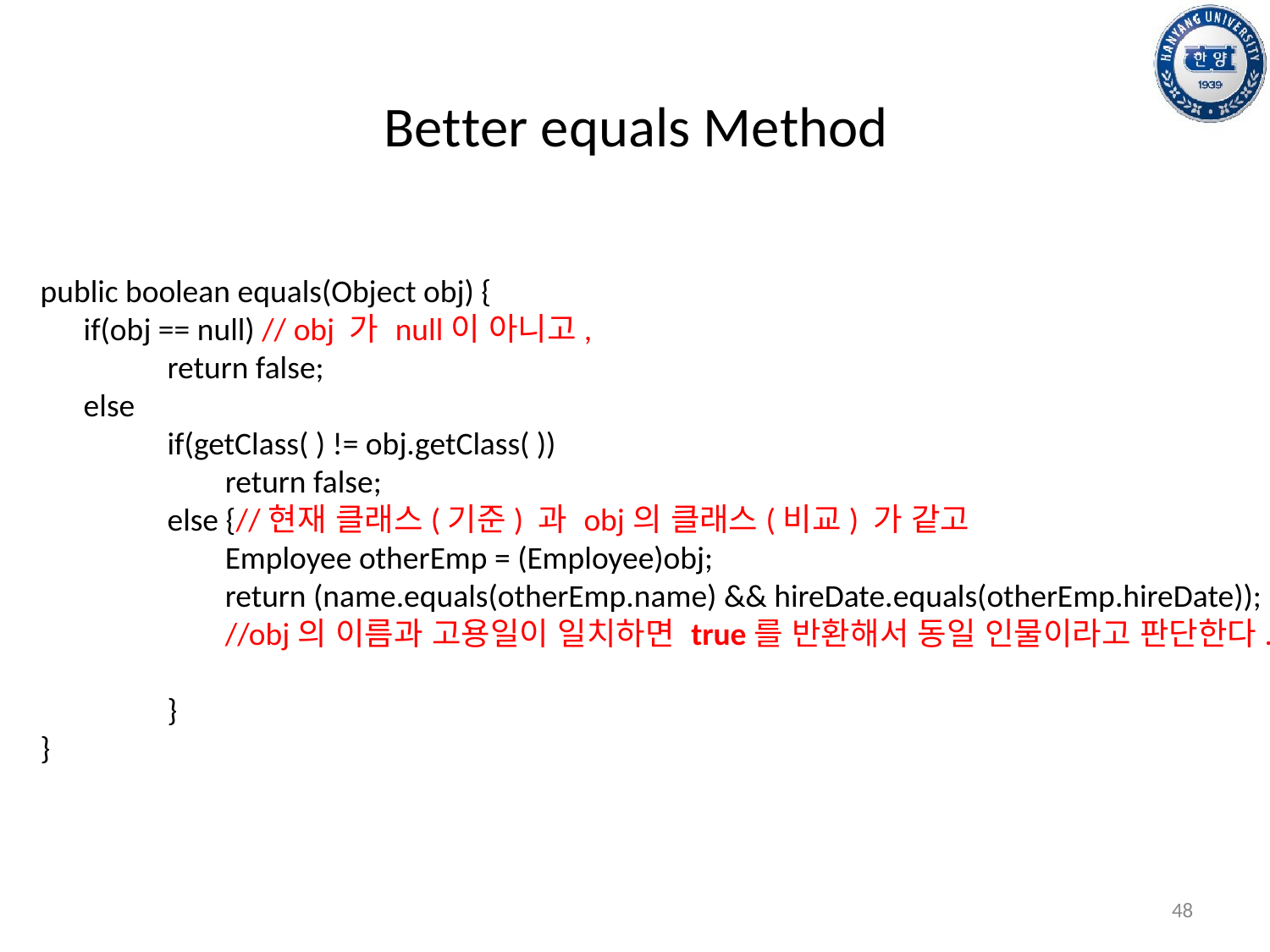

# Better equals Method
public boolean equals(Object obj) {
      if(obj == null) // obj 가 null이 아니고,
	return false;
      else
	if(getClass( ) != obj.getClass( ))
	        return false;
	else {//현재 클래스(기준) 과 obj의 클래스(비교) 가 같고
	        Employee otherEmp = (Employee)obj;
	        return (name.equals(otherEmp.name) && hireDate.equals(otherEmp.hireDate));
	        //obj의 이름과 고용일이 일치하면 true를 반환해서 동일 인물이라고 판단한다.

	}
}
48